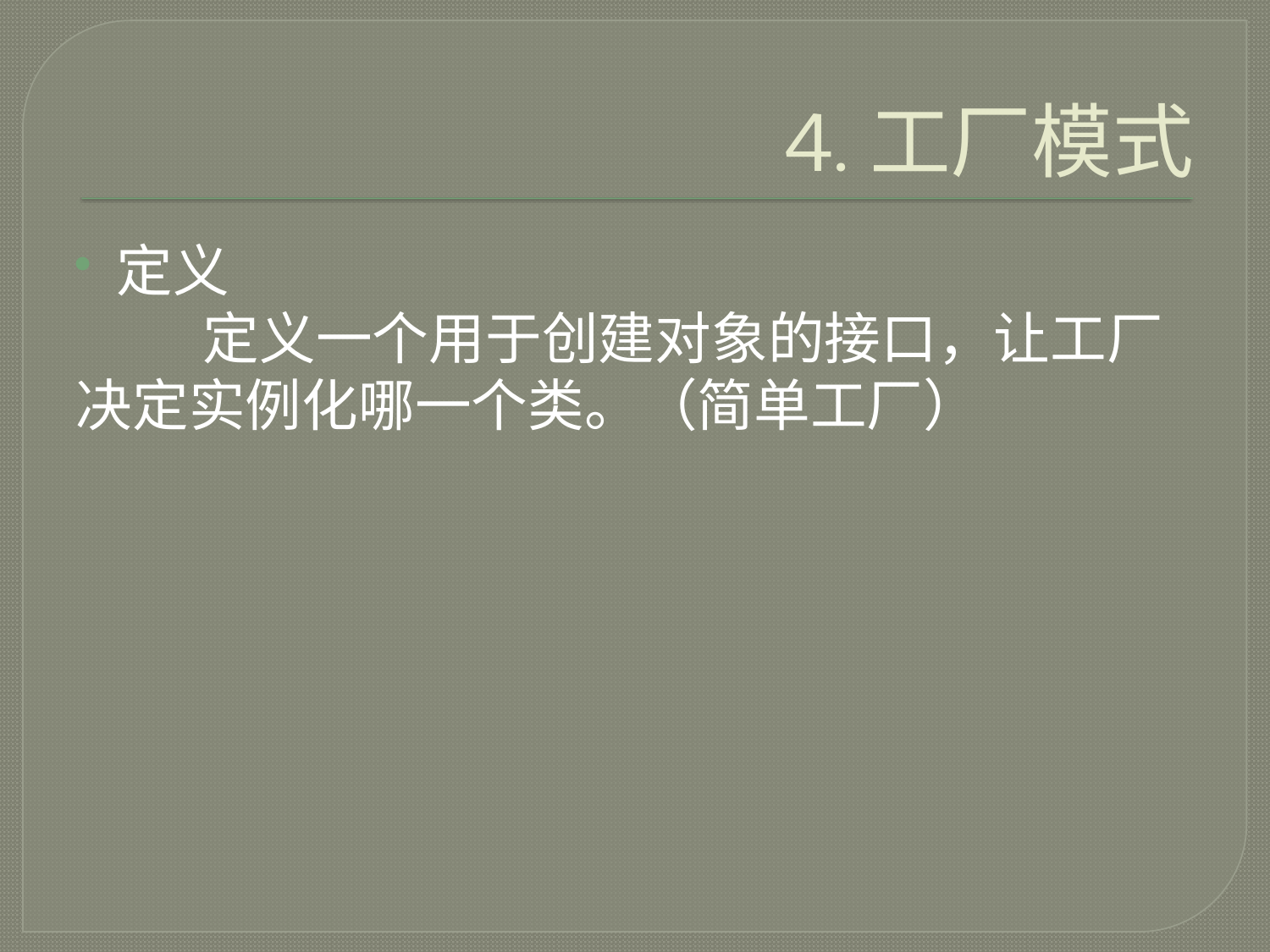

# 4.工厂模式
定义
	定义一个用于创建对象的接口，让工厂决定实例化哪一个类。（简单工厂）